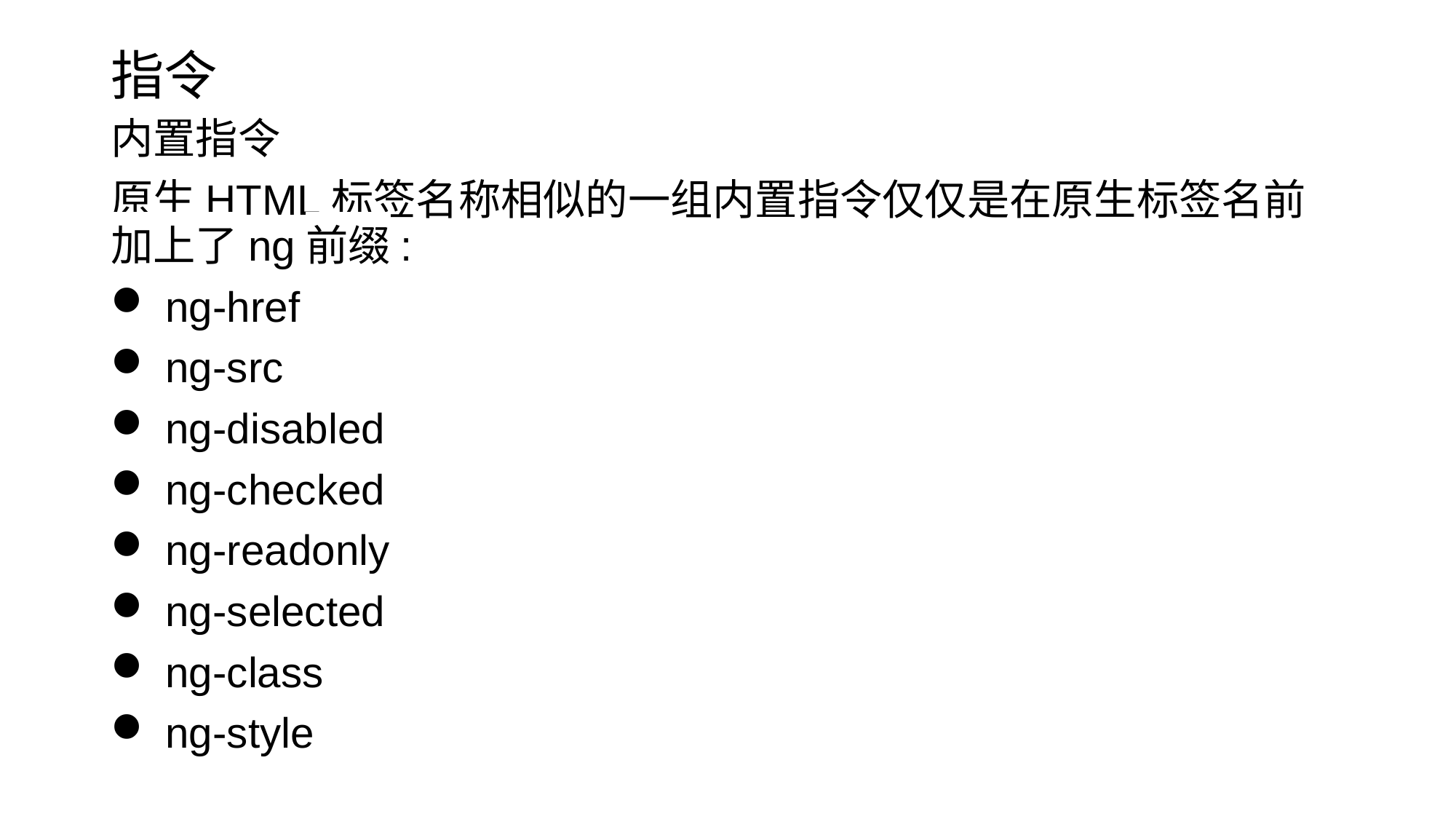

# 指令
内置指令
原生HTML标签名称相似的一组内置指令仅仅是在原生标签名前加上了ng前缀:
ng-href
ng-src
ng-disabled
ng-checked
ng-readonly
ng-selected
ng-class
ng-style